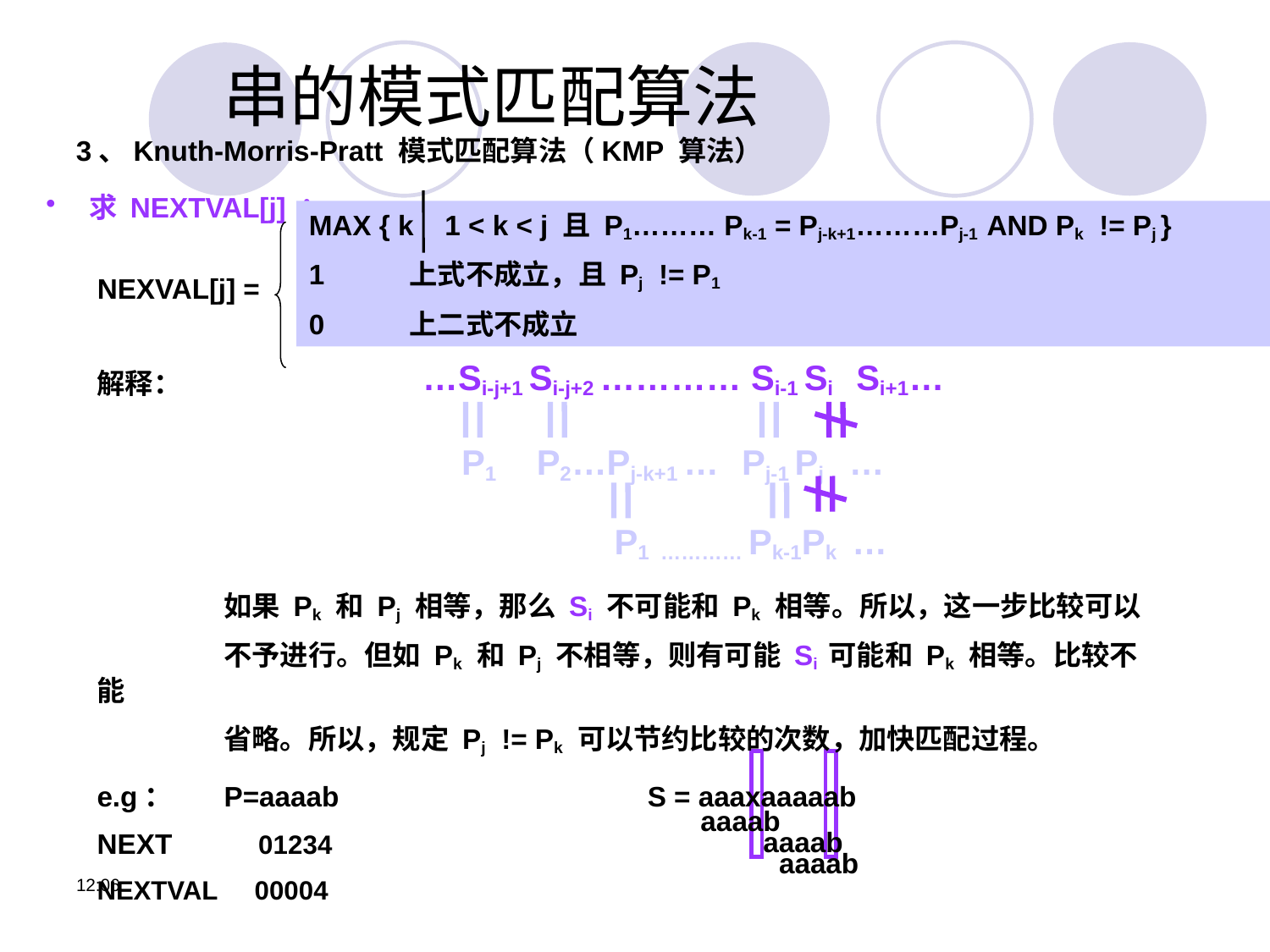

# 串的模式匹配算法
3、Knuth-Morris-Pratt 模式匹配算法（KMP 算法）
 求 NEXTVAL[j] ：

MAX { k    1 < k < j 	且 P1……… Pk-1 = Pj-k+1………Pj-1  AND Pk  != Pj }
1          上式不成立，且 Pj  != P1
0          上二式不成立

NEXVAL[j] =
   …Si-j+1 Si-j+2 ………… Si-1 Si    Si+1…
       P1       P2…Pj-k+1 …    Pj-1 Pj   …
解释：

              P1  ………… Pk-1Pk  …
	如果 Pk 和 Pj 相等，那么 Si 不可能和 Pk 相等。所以，这一步比较可以
	不予进行。但如 Pk 和 Pj 不相等，则有可能 Si 可能和 Pk 相等。比较不能
	省略。所以，规定 Pj  != Pk 可以节约比较的次数，加快匹配过程。

e.g：       	P=aaaab
NEXT           01234
NEXTVAL     00004
       	S = aaaxaaaaab
                       aaaab
                               aaaab
                                 aaaab
12:06